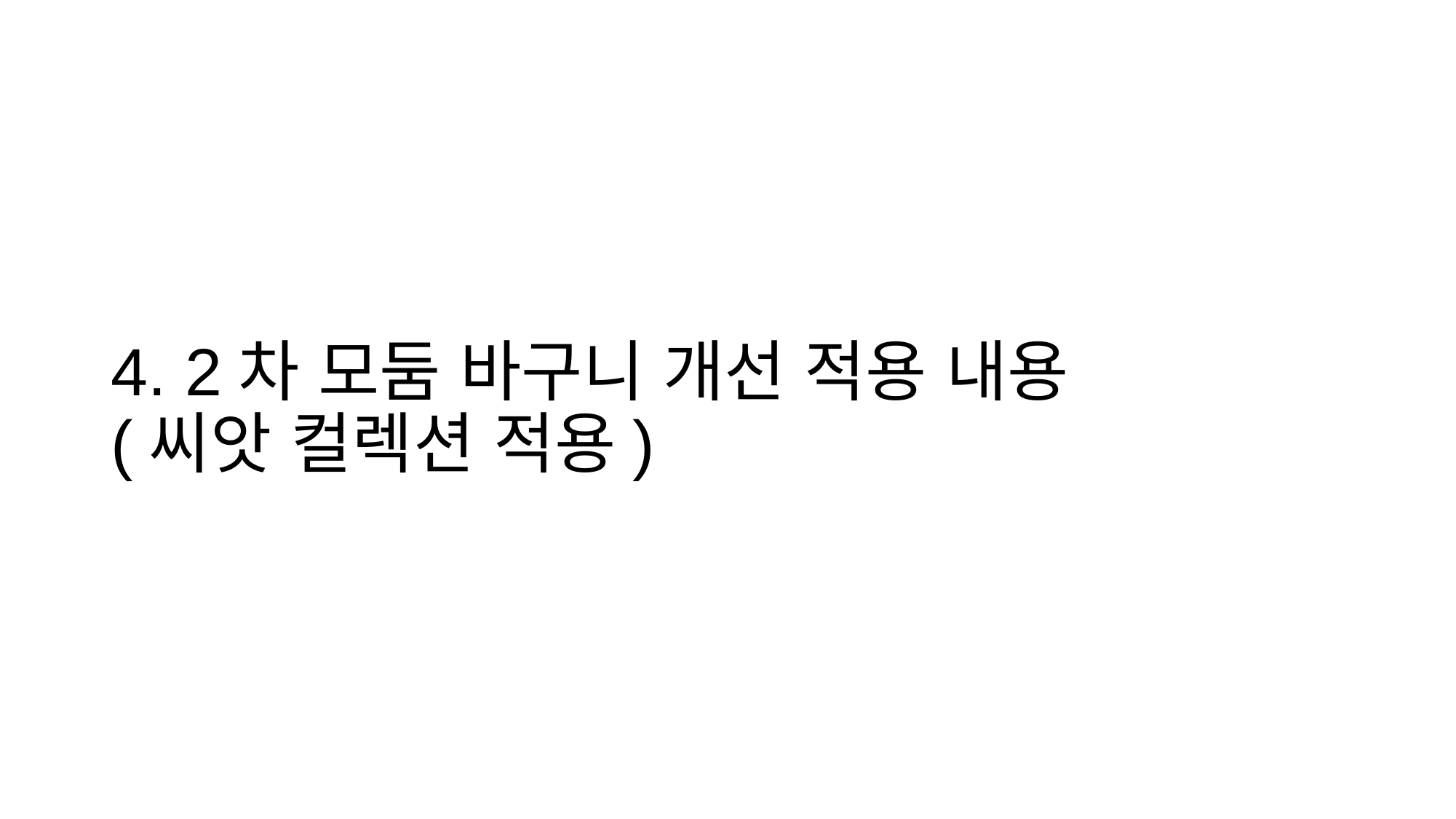

# 4. 2차 모둠 바구니 개선 적용 내용 (씨앗 컬렉션 적용)